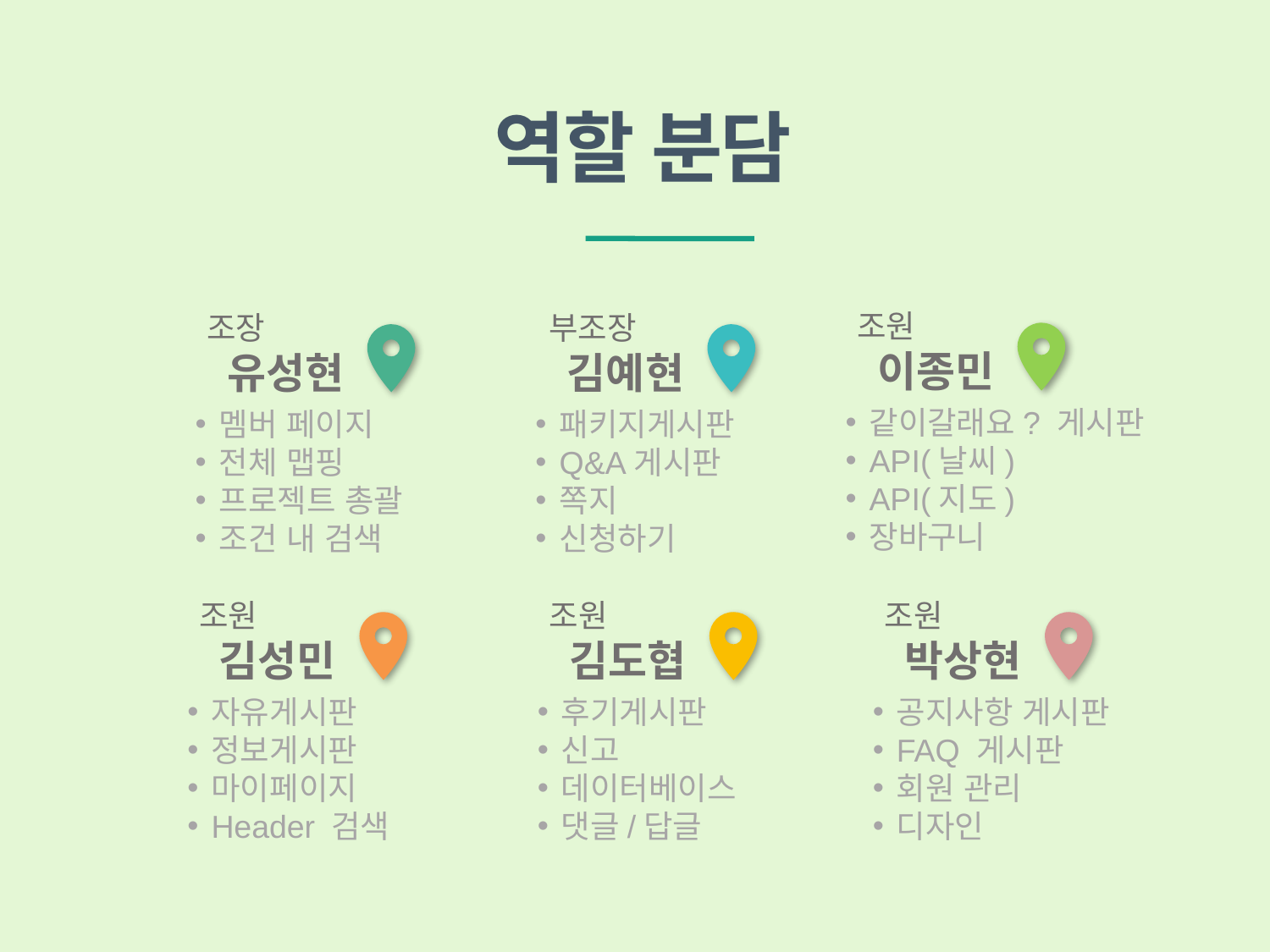

역할 분담
조원
조장
부조장

이종민
유성현
김예현
같이갈래요? 게시판
API(날씨)
API(지도)
장바구니

멤버 페이지
전체 맵핑
프로젝트 총괄
조건 내 검색
패키지게시판
Q&A게시판
쪽지
신청하기
조원
조원
조원

김도협
김성민
박상현
후기게시판
신고
데이터베이스
댓글/답글
자유게시판
정보게시판
마이페이지
Header 검색

공지사항 게시판
FAQ 게시판
회원 관리
디자인